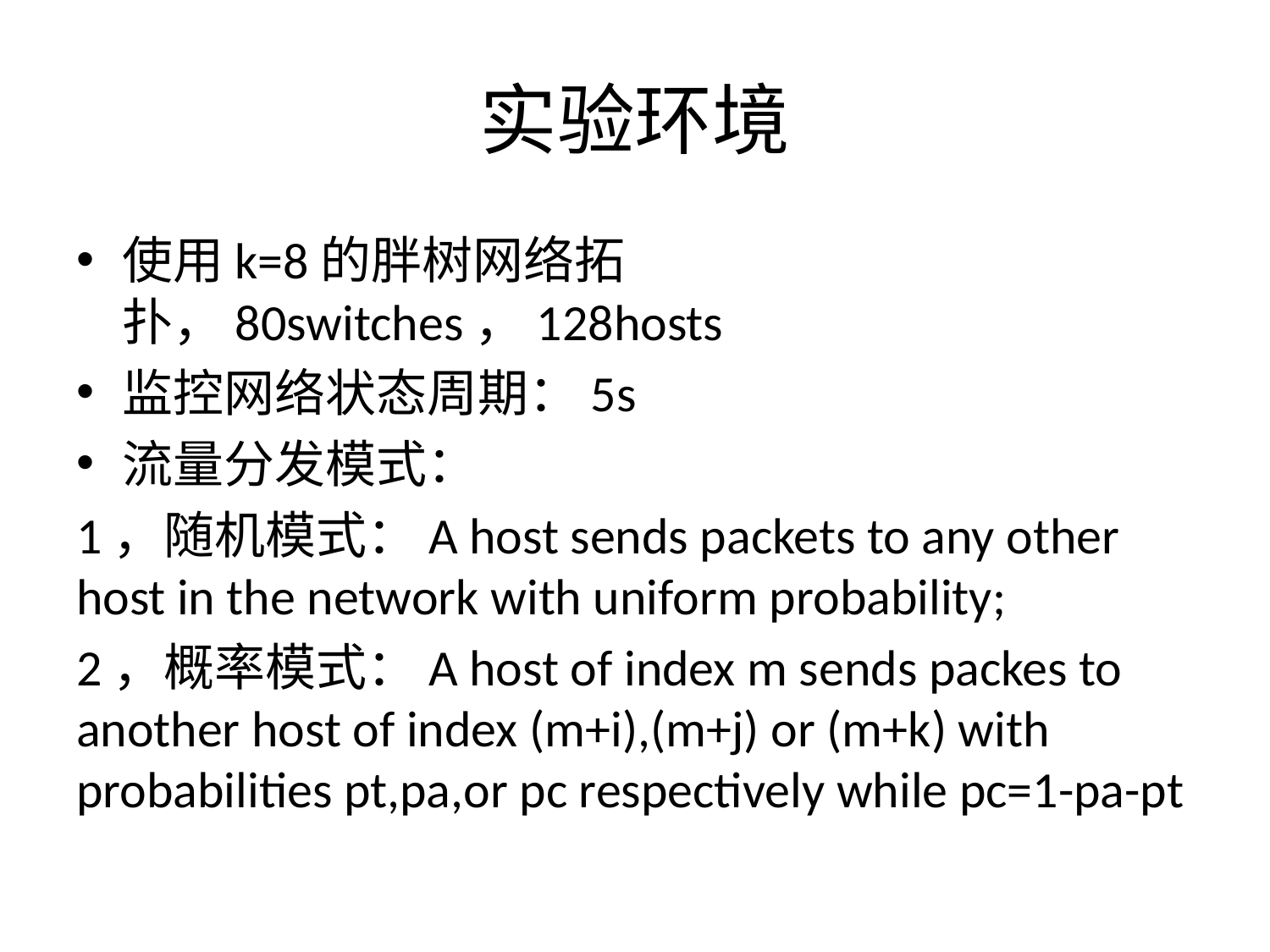

# 实验环境
使用k=8的胖树网络拓扑，80switches，128hosts
监控网络状态周期：5s
流量分发模式：
1，随机模式：A host sends packets to any other host in the network with uniform probability;
2，概率模式：A host of index m sends packes to another host of index (m+i),(m+j) or (m+k) with probabilities pt,pa,or pc respectively while pc=1-pa-pt